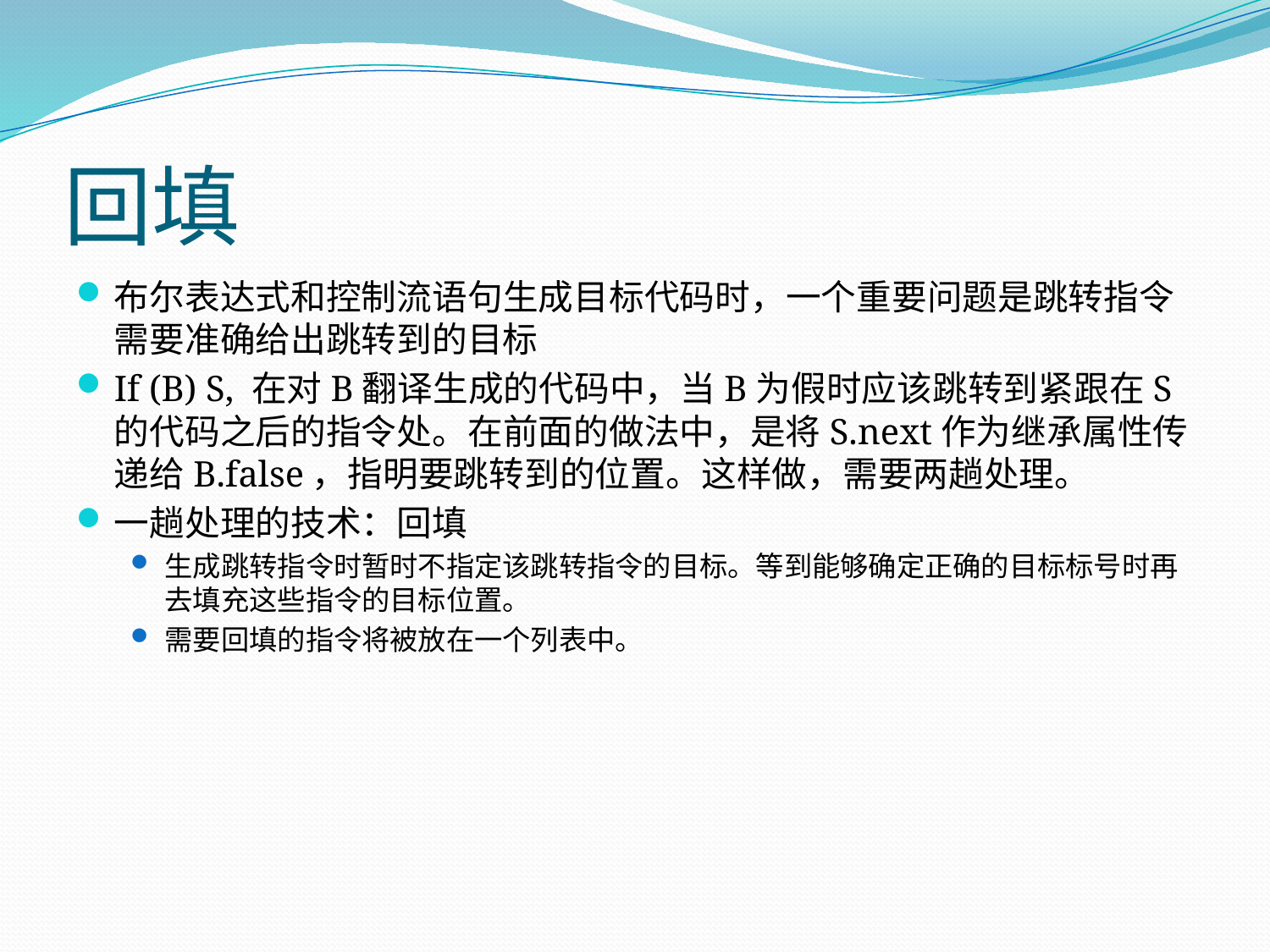

# 回填
布尔表达式和控制流语句生成目标代码时，一个重要问题是跳转指令需要准确给出跳转到的目标
If (B) S, 在对B翻译生成的代码中，当B为假时应该跳转到紧跟在S的代码之后的指令处。在前面的做法中，是将S.next作为继承属性传递给B.false，指明要跳转到的位置。这样做，需要两趟处理。
一趟处理的技术：回填
生成跳转指令时暂时不指定该跳转指令的目标。等到能够确定正确的目标标号时再去填充这些指令的目标位置。
需要回填的指令将被放在一个列表中。